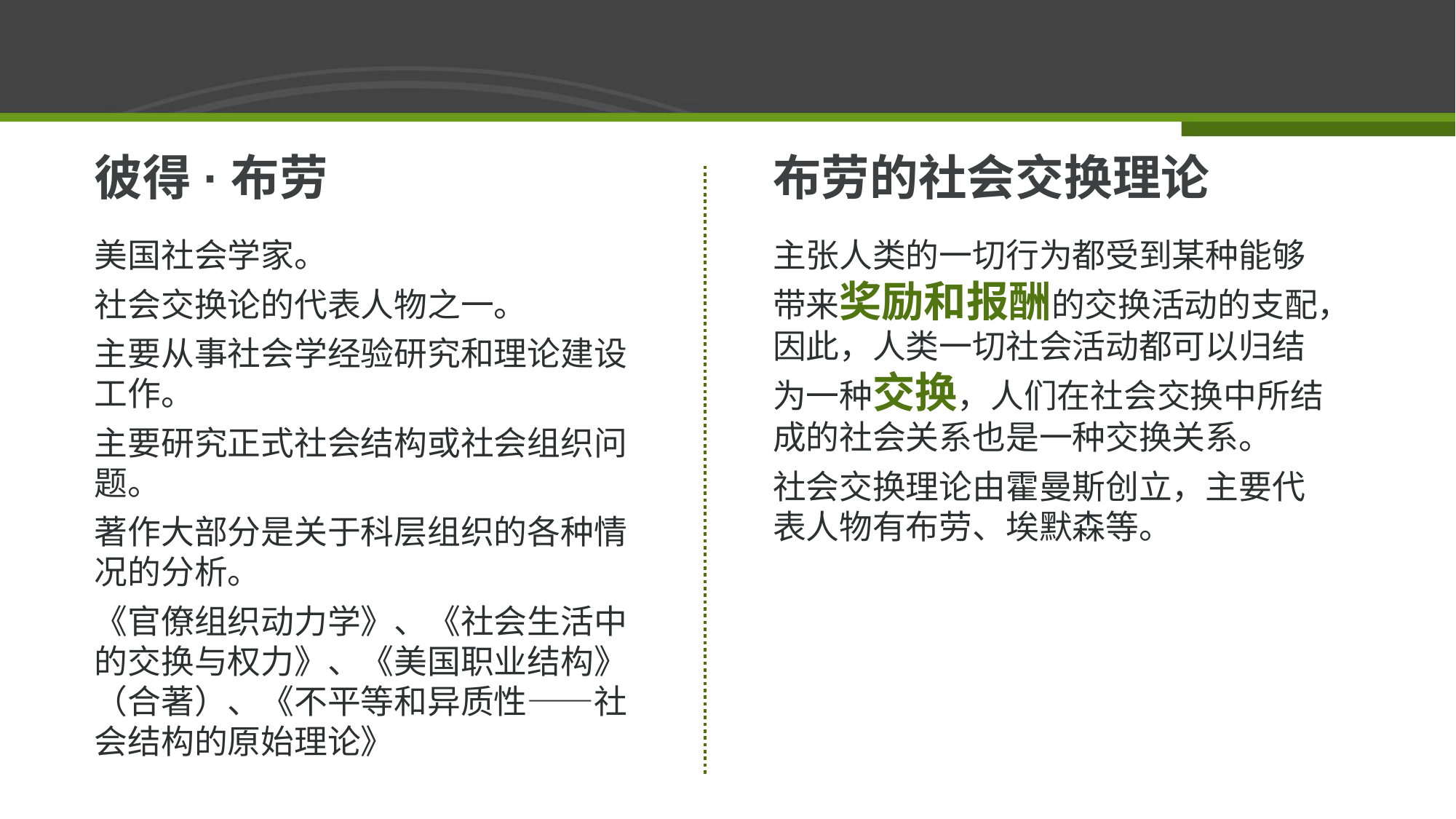

# 彼得·布劳
布劳的社会交换理论
美国社会学家。
社会交换论的代表人物之一。
主要从事社会学经验研究和理论建设工作。
主要研究正式社会结构或社会组织问题。
著作大部分是关于科层组织的各种情况的分析。
《官僚组织动力学》、《社会生活中的交换与权力》、《美国职业结构》（合著）、《不平等和异质性——社会结构的原始理论》
主张人类的一切行为都受到某种能够带来奖励和报酬的交换活动的支配，因此，人类一切社会活动都可以归结为一种交换，人们在社会交换中所结成的社会关系也是一种交换关系。
社会交换理论由霍曼斯创立，主要代表人物有布劳、埃默森等。